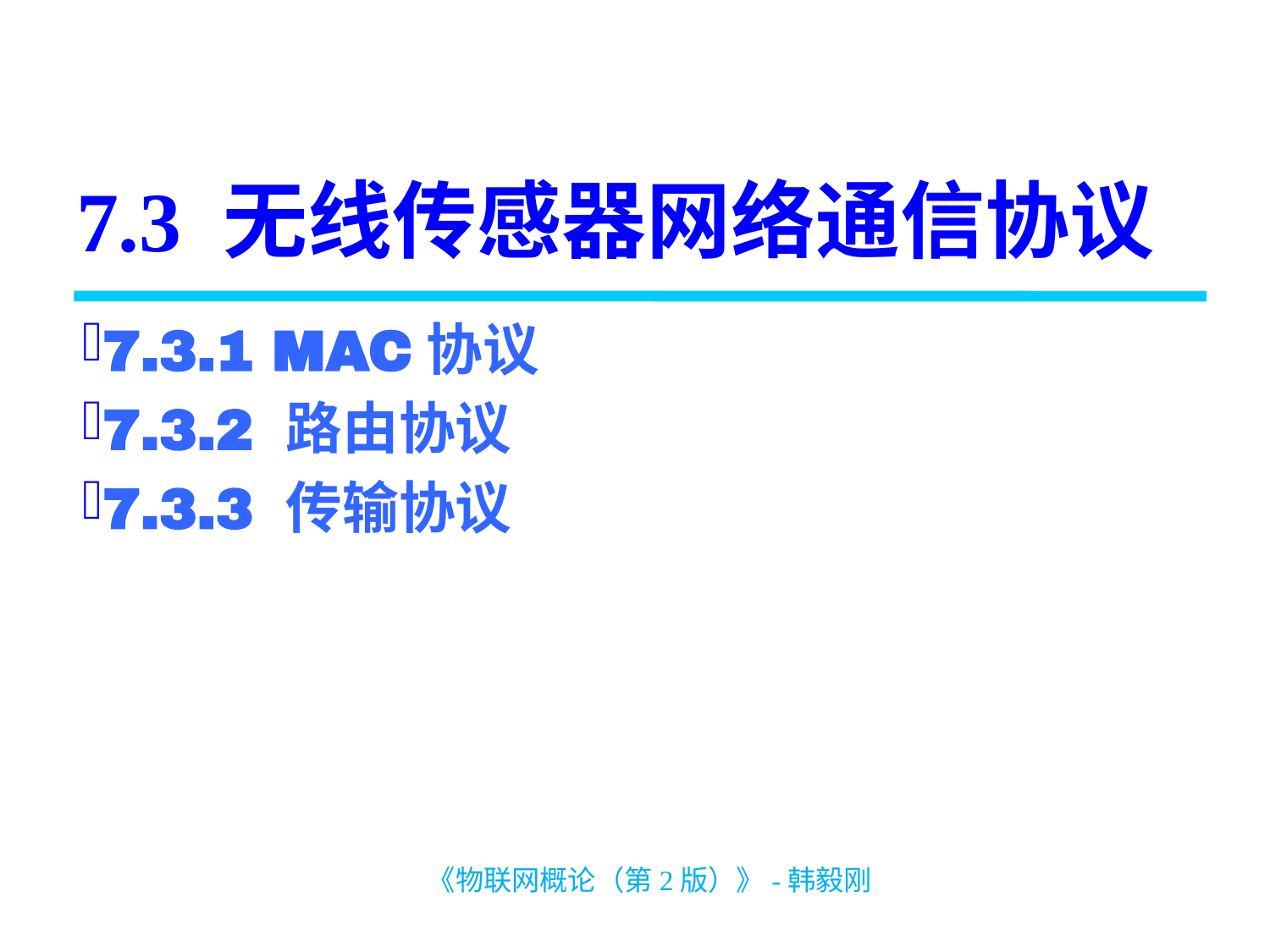

# 7.3 无线传感器网络通信协议
7.3.1 MAC协议
7.3.2 路由协议
7.3.3 传输协议